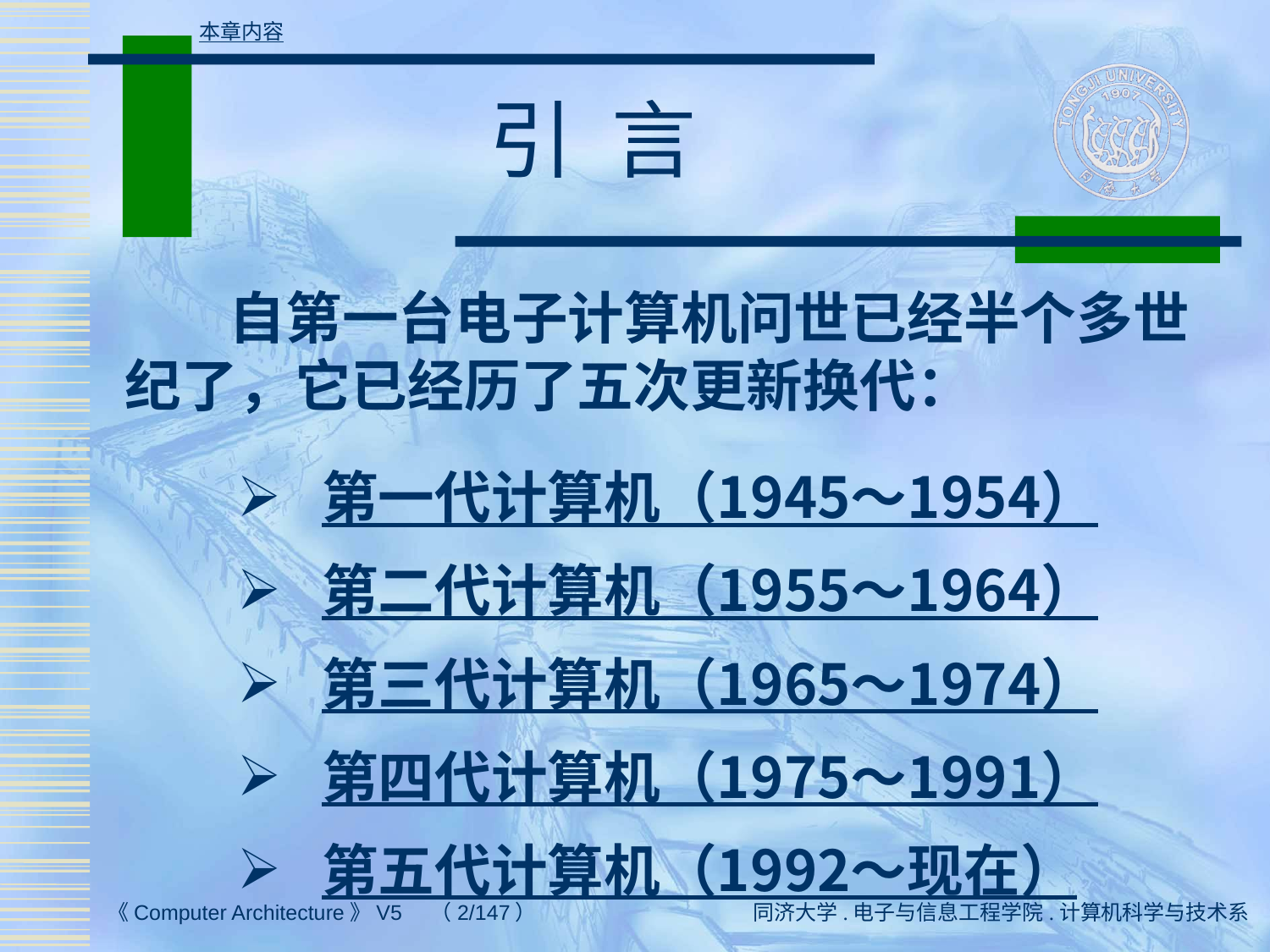

本章内容
# 引  言
       自第一台电子计算机问世已经半个多世纪了，它已经历了五次更新换代：
  第一代计算机（1945～1954）
  第二代计算机（1955～1964）
  第三代计算机（1965～1974）
  第四代计算机（1975～1991）
  第五代计算机（1992～现在）